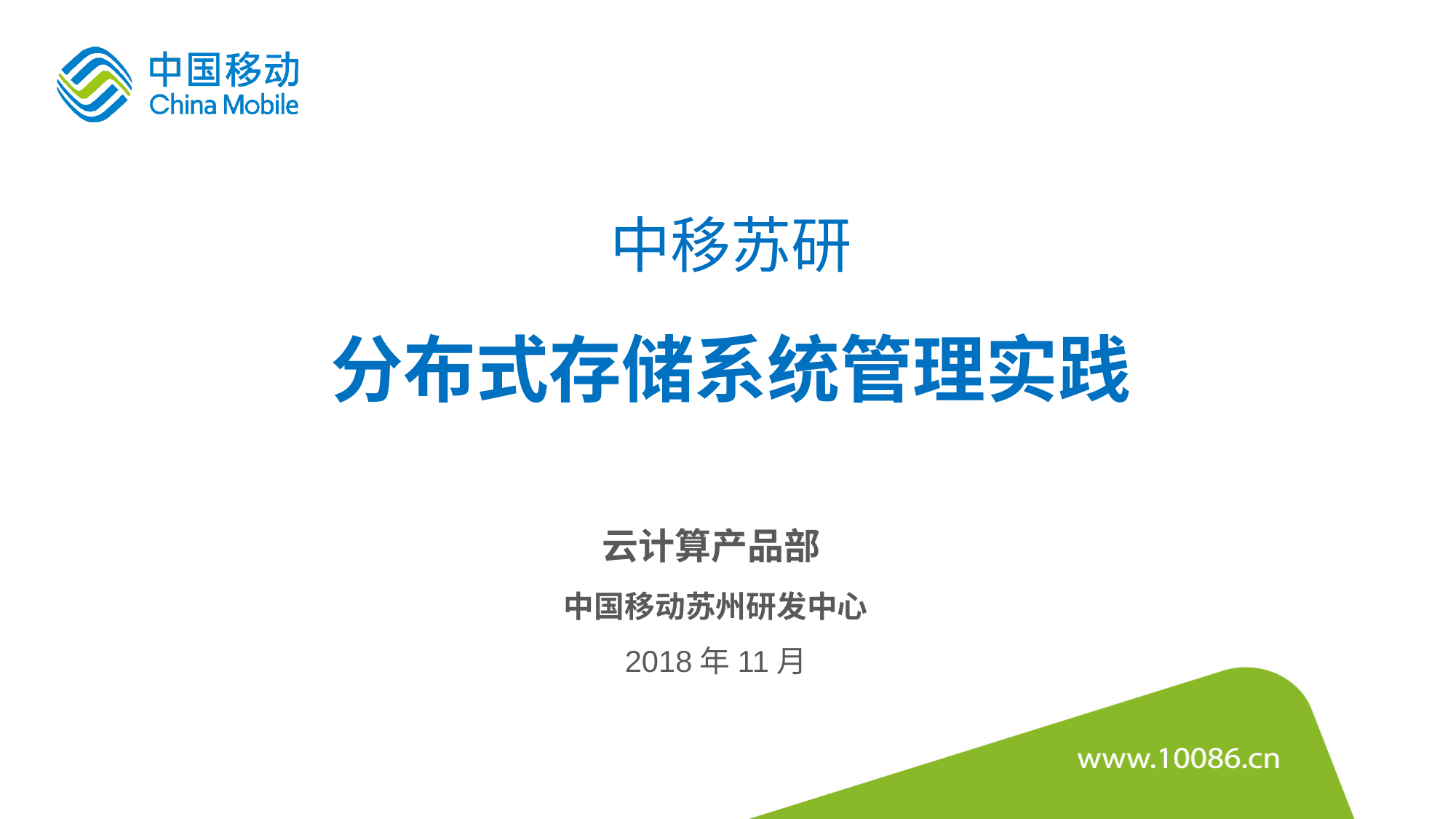

中移苏研
分布式存储系统管理实践

云计算产品部
中国移动苏州研发中心
2018年11月